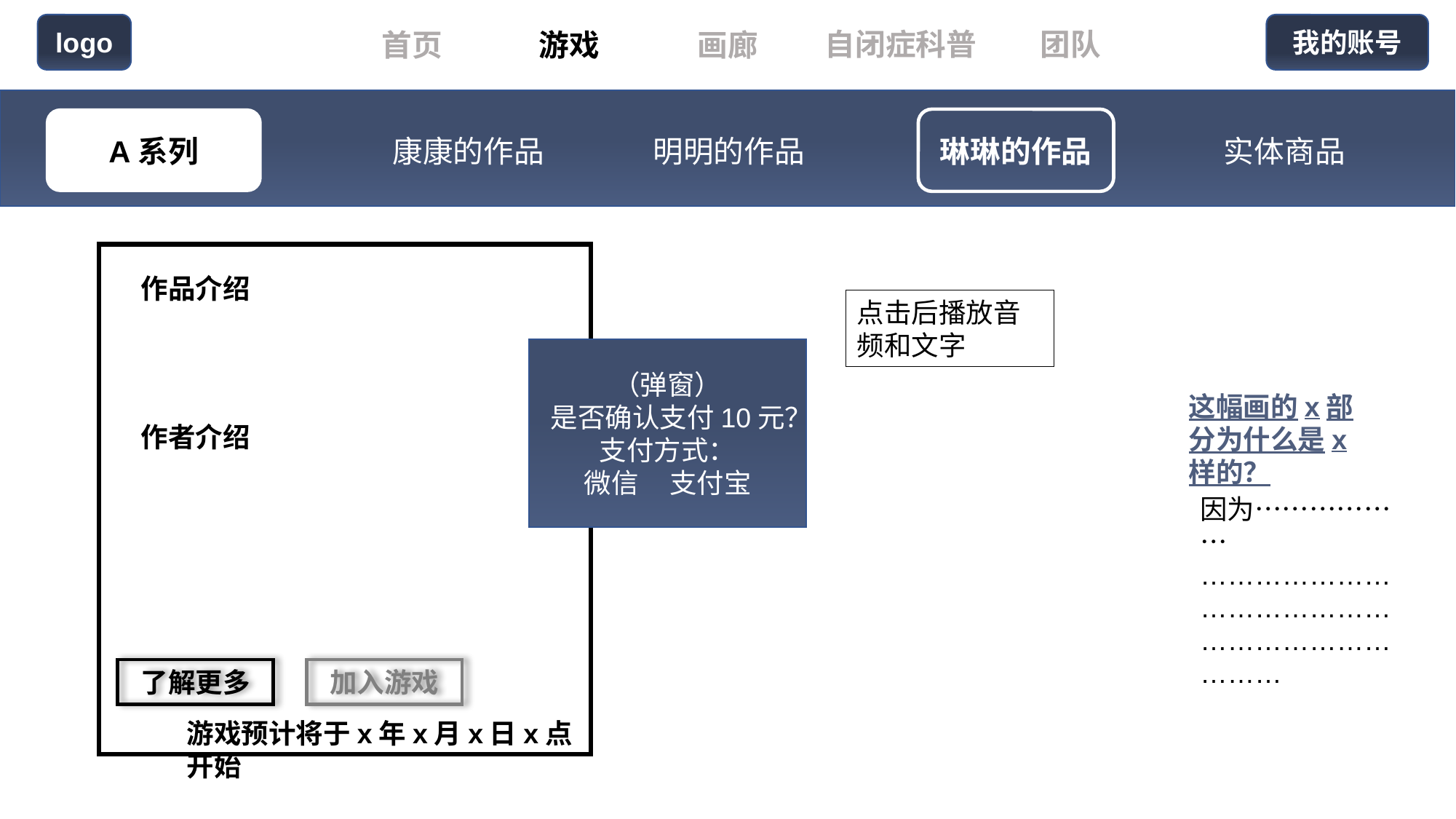

logo
我的账号
自闭症科普
团队
游戏
首页
画廊

A系列
康康的作品
明明的作品
琳琳的作品
实体商品

作品介绍
点击后播放音频和文字
（弹窗）
是否确认支付10元？
支付方式：
微信     支付宝
这幅画的x部分为什么是x样的？
作者介绍
因为………………
………………………………………………………………
了解更多
加入游戏
游戏预计将于x年x月x日x点开始